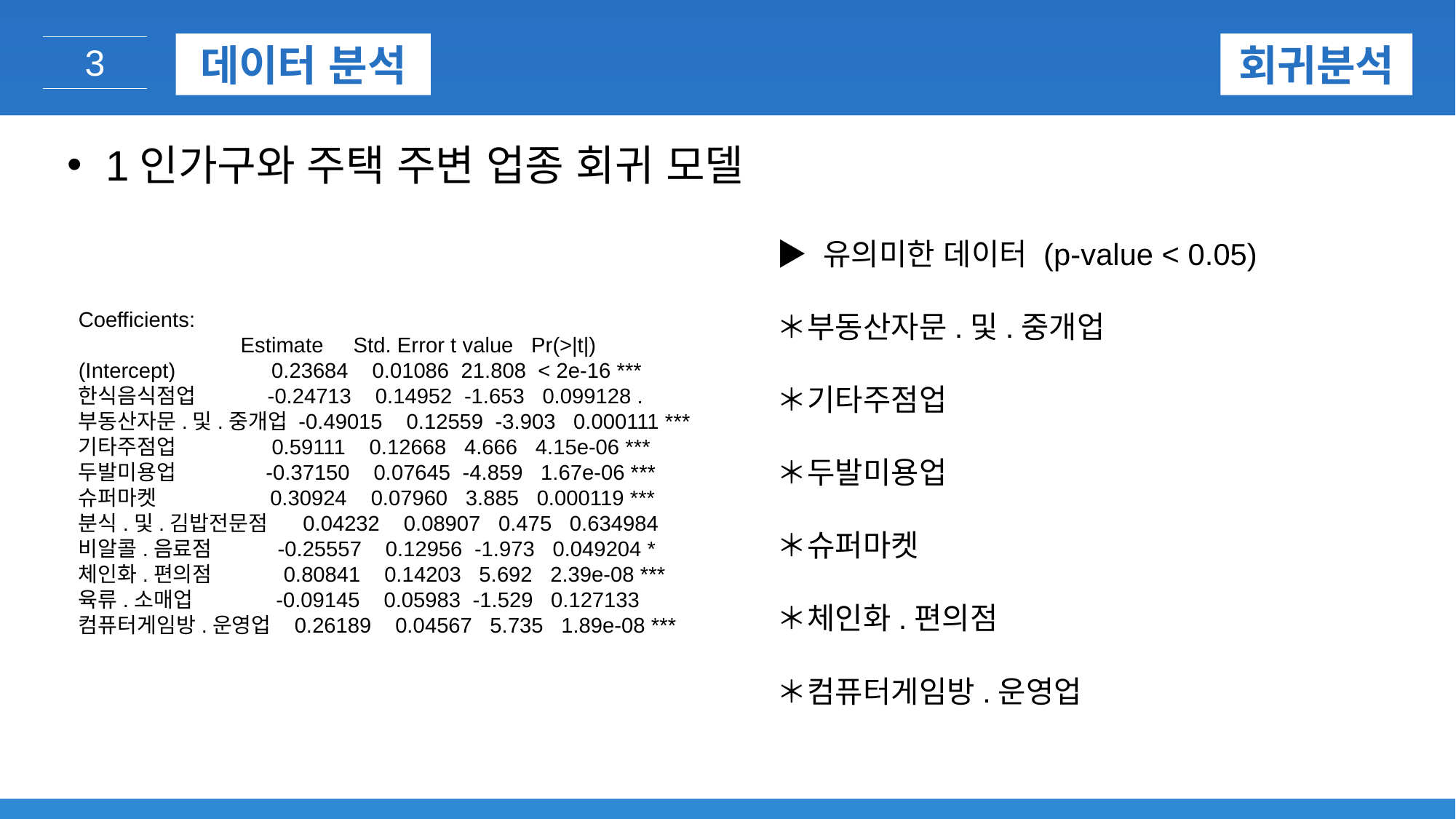

데이터 분석
회귀분석
3

  1인가구와 주택 주변 업종 회귀 모델
▶ 유의미한 데이터 (p-value < 0.05)

＊부동산자문.및.중개업

＊기타주점업

＊두발미용업

＊슈퍼마켓

＊체인화.편의점

＊컴퓨터게임방.운영업
Coefficients:
                           Estimate     Std. Error t value   Pr(>|t|)
(Intercept)                0.23684    0.01086  21.808  < 2e-16 ***
한식음식점업           -0.24713    0.14952  -1.653   0.099128 .
부동산자문.및.중개업 -0.49015    0.12559  -3.903   0.000111 ***
기타주점업               0.59111    0.12668   4.666   4.15e-06 ***
두발미용업              -0.37150    0.07645  -4.859   1.67e-06 ***
슈퍼마켓                  0.30924    0.07960   3.885   0.000119 ***
분식.및.김밥전문점     0.04232    0.08907   0.475   0.634984
비알콜.음료점          -0.25557    0.12956  -1.973   0.049204 *
체인화.편의점           0.80841    0.14203   5.692   2.39e-08 ***
육류.소매업             -0.09145    0.05983  -1.529   0.127133
컴퓨터게임방.운영업   0.26189    0.04567   5.735   1.89e-08 ***